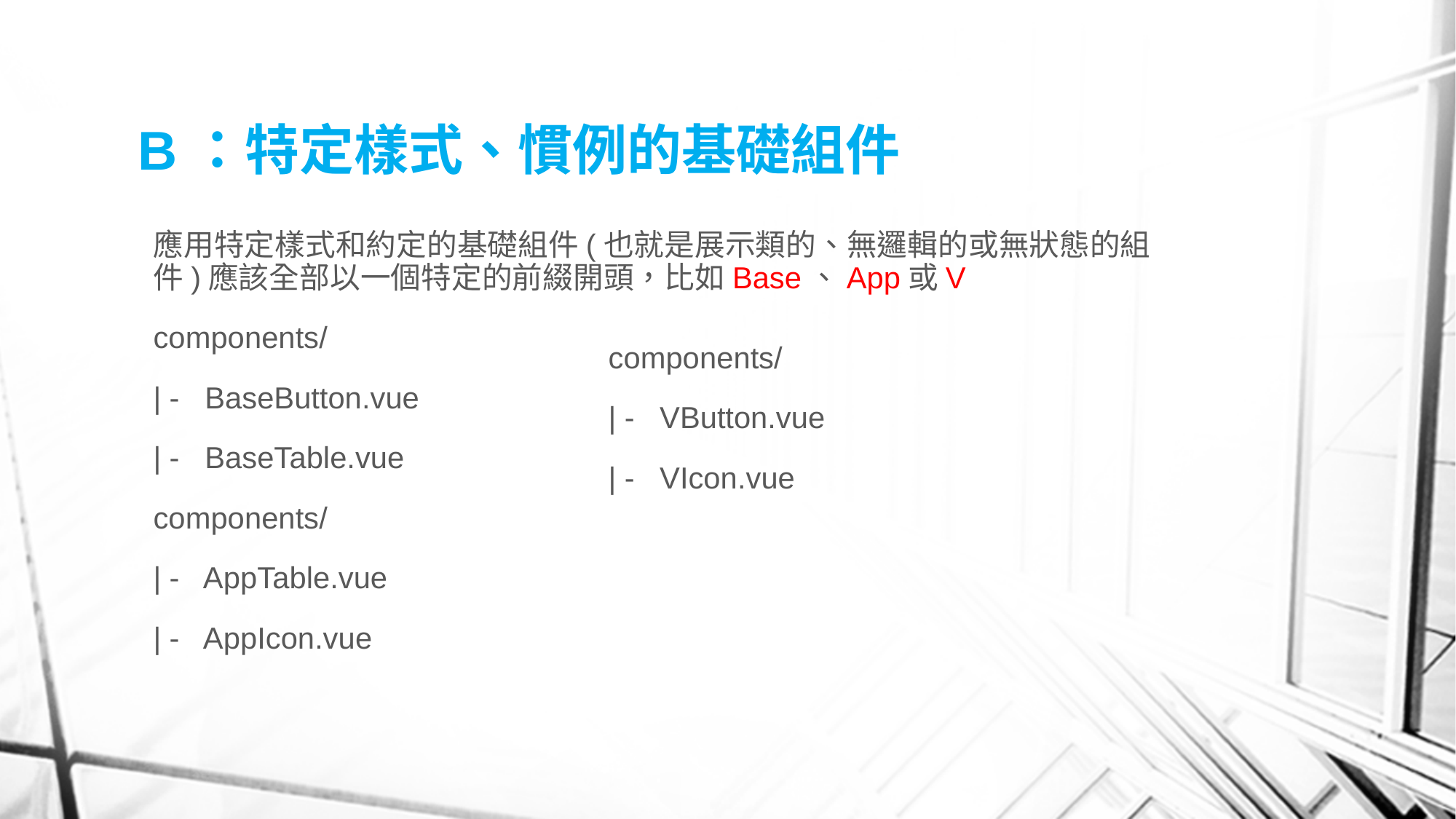

# B：特定樣式、慣例的基礎組件
應用特定樣式和約定的基礎組件(也就是展示類的、無邏輯的或無狀態的組件)應該全部以一個特定的前綴開頭，比如Base、App或V
components/
| -   BaseButton.vue
| -   BaseTable.vue
components/
| -   AppTable.vue
| -   AppIcon.vue

components/
| -   VButton.vue
| -   VIcon.vue